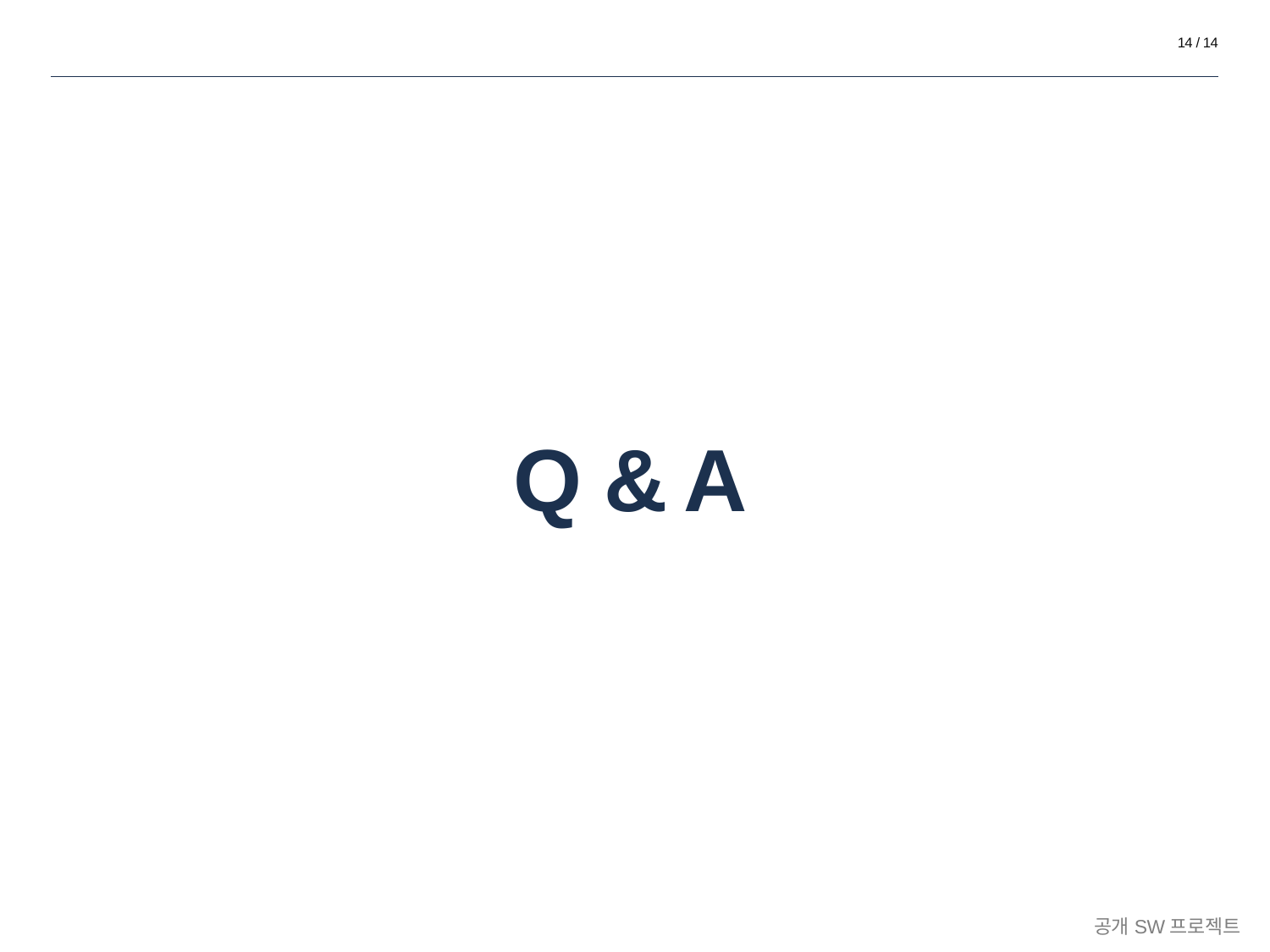

14 / 14
# Q & A
공개SW프로젝트